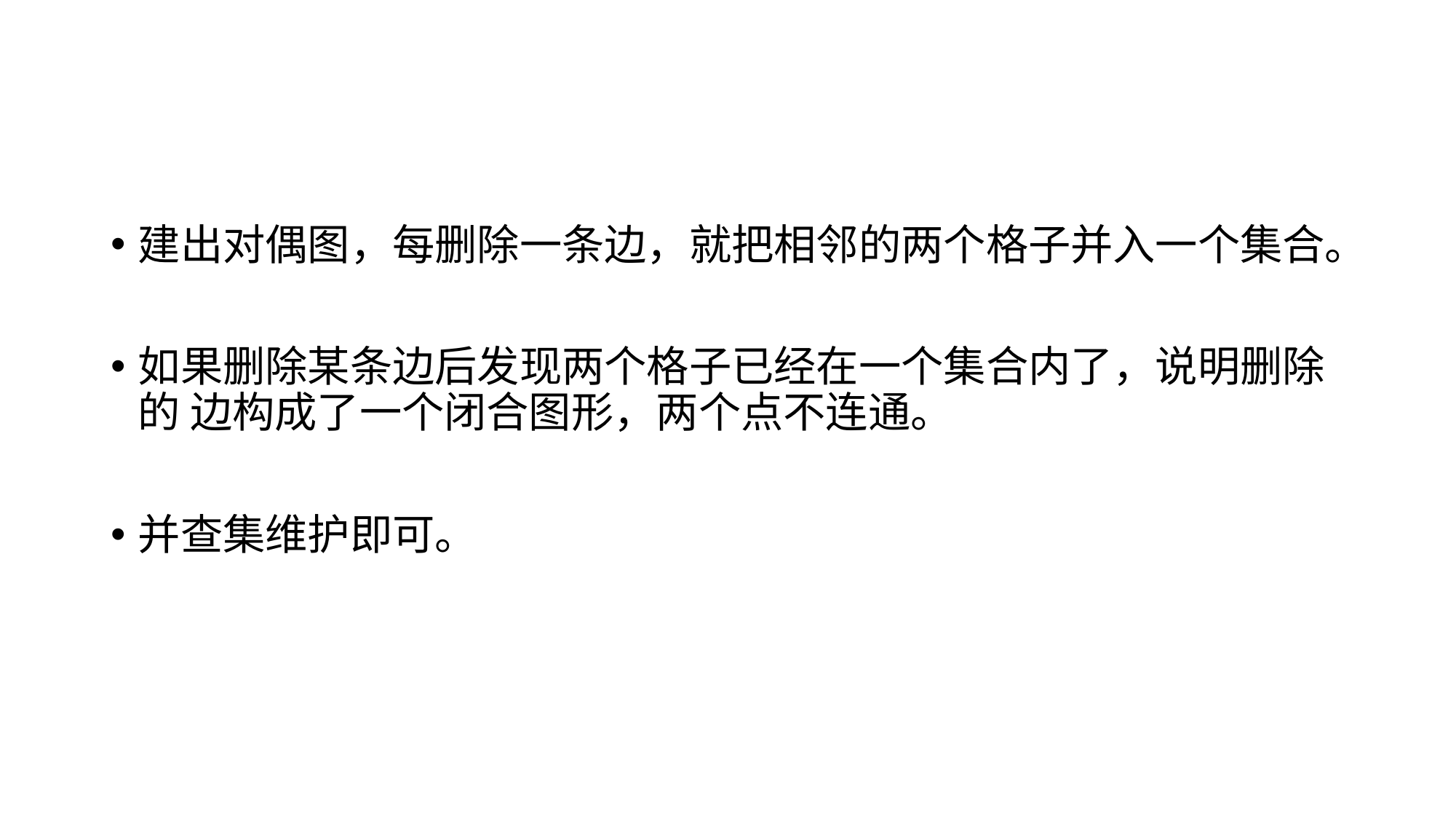

#
建出对偶图，每删除一条边，就把相邻的两个格子并入一个集合。

如果删除某条边后发现两个格子已经在一个集合内了，说明删除的 边构成了一个闭合图形，两个点不连通。

并查集维护即可。